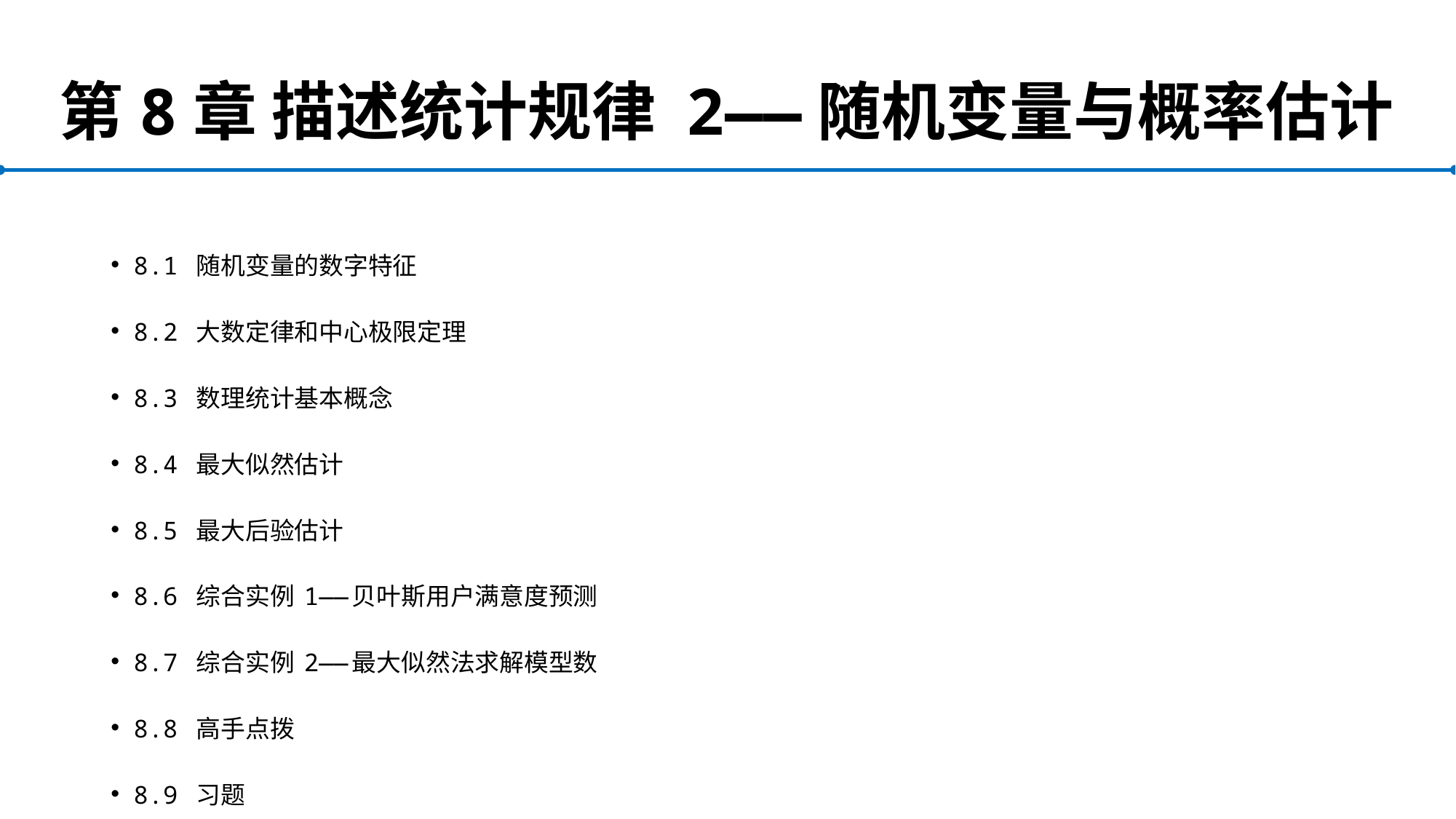

# 第8章 描述统计规律 2——随机变量与概率估计
8.1 随机变量的数字特征
8.2 大数定律和中心极限定理
8.3 数理统计基本概念
8.4 最大似然估计
8.5 最大后验估计
8.6 综合实例 1——贝叶斯用户满意度预测
8.7 综合实例 2——最大似然法求解模型数
8.8 高手点拨
8.9 习题